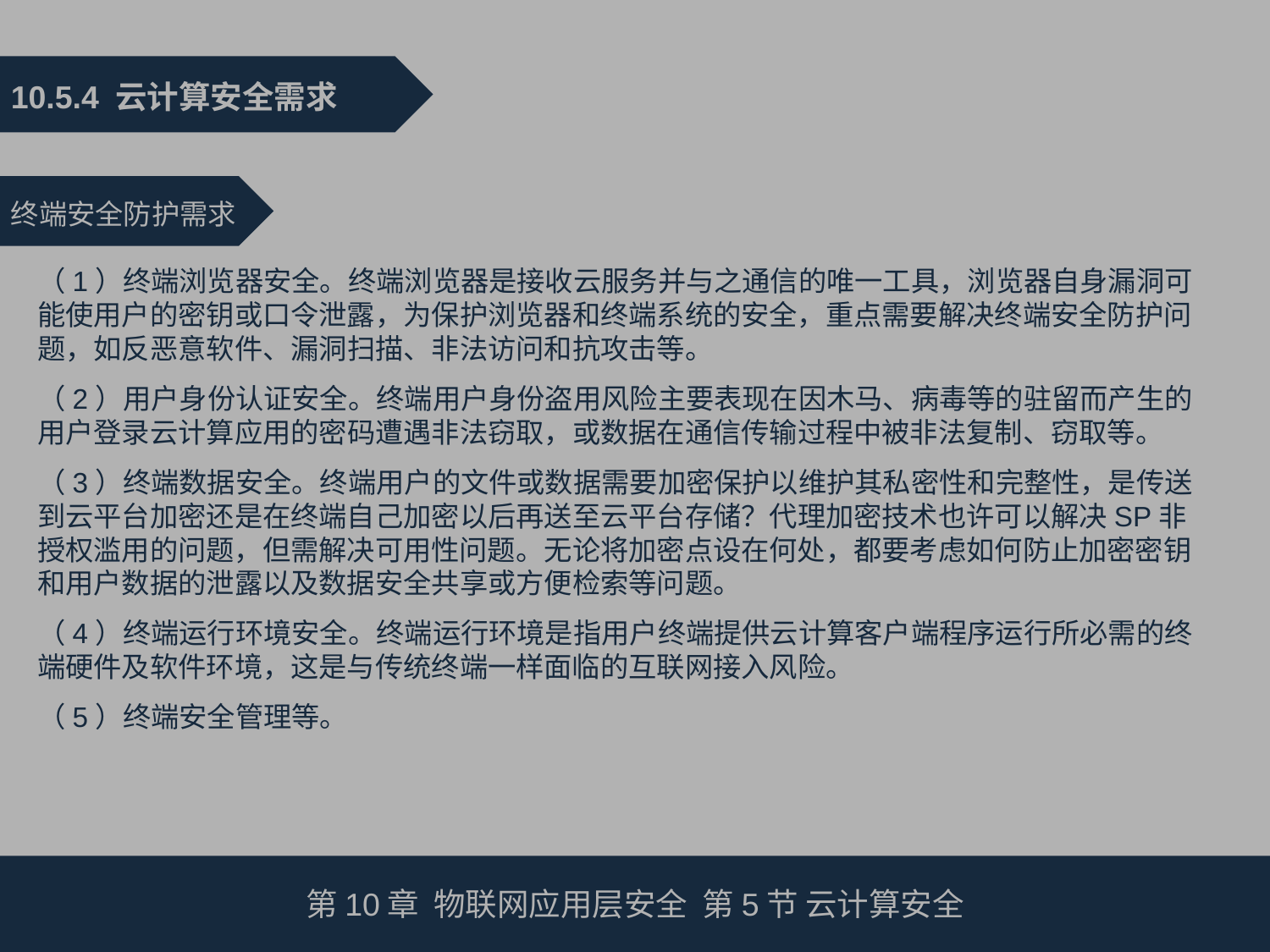

10.5.4 云计算安全需求
终端安全防护需求
（1）终端浏览器安全。终端浏览器是接收云服务并与之通信的唯一工具，浏览器自身漏洞可能使用户的密钥或口令泄露，为保护浏览器和终端系统的安全，重点需要解决终端安全防护问题，如反恶意软件、漏洞扫描、非法访问和抗攻击等。
（2）用户身份认证安全。终端用户身份盗用风险主要表现在因木马、病毒等的驻留而产生的用户登录云计算应用的密码遭遇非法窃取，或数据在通信传输过程中被非法复制、窃取等。
（3）终端数据安全。终端用户的文件或数据需要加密保护以维护其私密性和完整性，是传送到云平台加密还是在终端自己加密以后再送至云平台存储？代理加密技术也许可以解决SP非授权滥用的问题，但需解决可用性问题。无论将加密点设在何处，都要考虑如何防止加密密钥和用户数据的泄露以及数据安全共享或方便检索等问题。
（4）终端运行环境安全。终端运行环境是指用户终端提供云计算客户端程序运行所必需的终端硬件及软件环境，这是与传统终端一样面临的互联网接入风险。
（5）终端安全管理等。